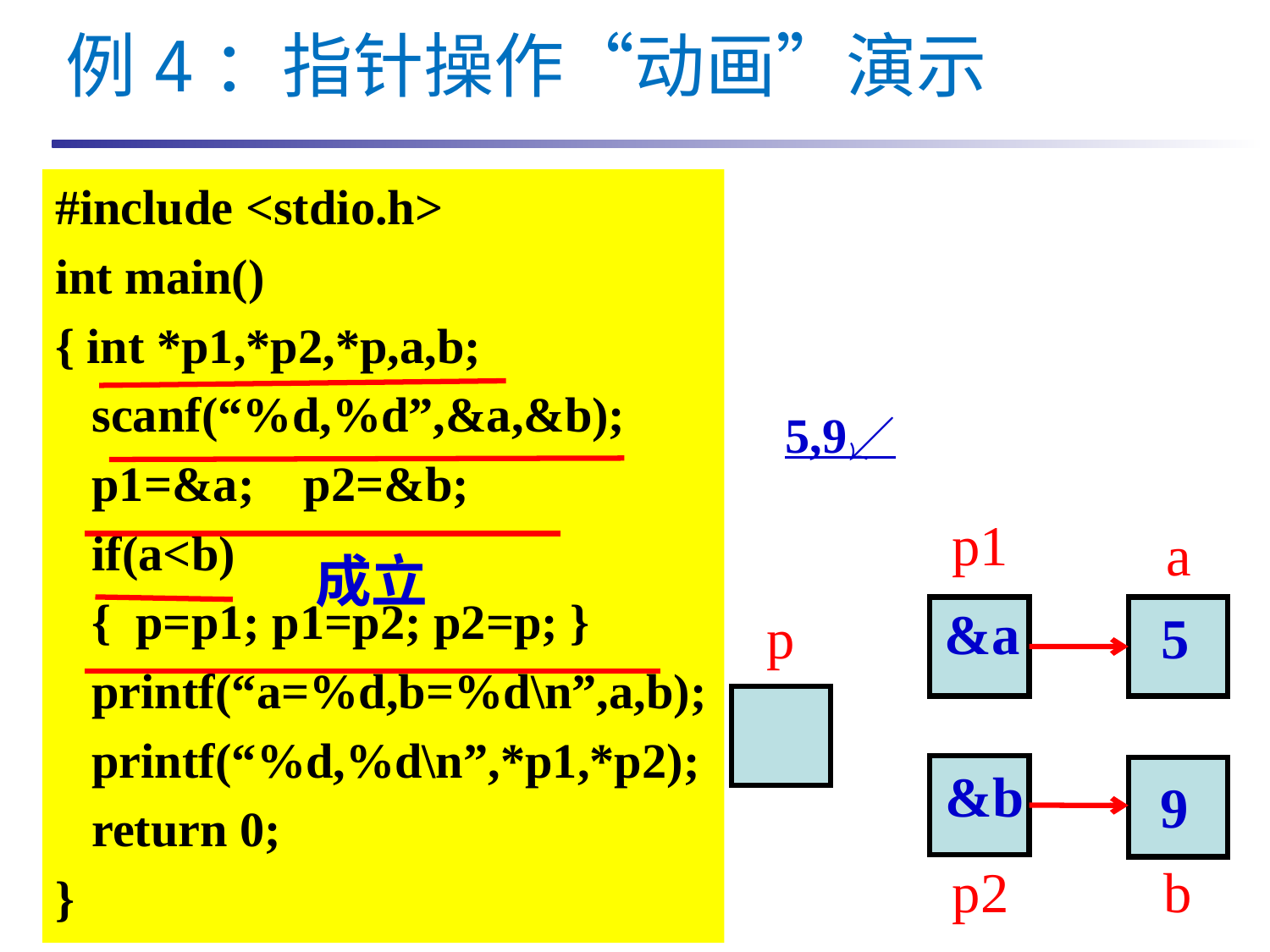

例4：指针操作“动画”演示
#include <stdio.h>
int main()
{ int *p1,*p2,*p,a,b;
   scanf(“%d,%d”,&a,&b);
   p1=&a;    p2=&b;
   if(a<b)
   {  p=p1; p1=p2; p2=p; }
   printf(“a=%d,b=%d\n”,a,b);
   printf(“%d,%d\n”,*p1,*p2);
   return 0;
}
5,9↙
p1
a
成立

&a
p
5

&b
9
p2
b